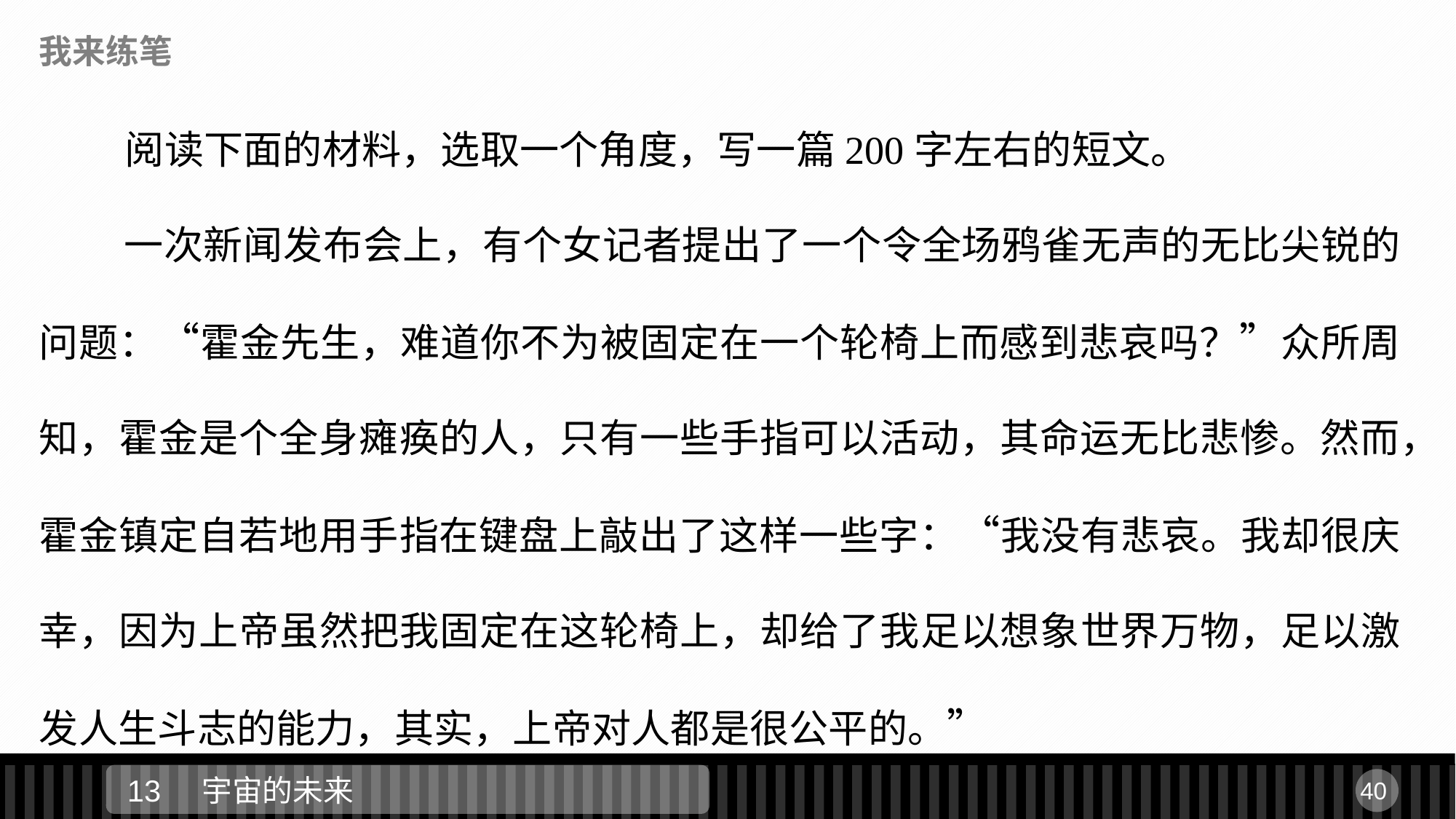

我来练笔
        阅读下面的材料，选取一个角度，写一篇200字左右的短文。
        一次新闻发布会上，有个女记者提出了一个令全场鸦雀无声的无比尖锐的问题：“霍金先生，难道你不为被固定在一个轮椅上而感到悲哀吗？”众所周知，霍金是个全身瘫痪的人，只有一些手指可以活动，其命运无比悲惨。然而，霍金镇定自若地用手指在键盘上敲出了这样一些字：“我没有悲哀。我却很庆幸，因为上帝虽然把我固定在这轮椅上，却给了我足以想象世界万物，足以激发人生斗志的能力，其实，上帝对人都是很公平的。”